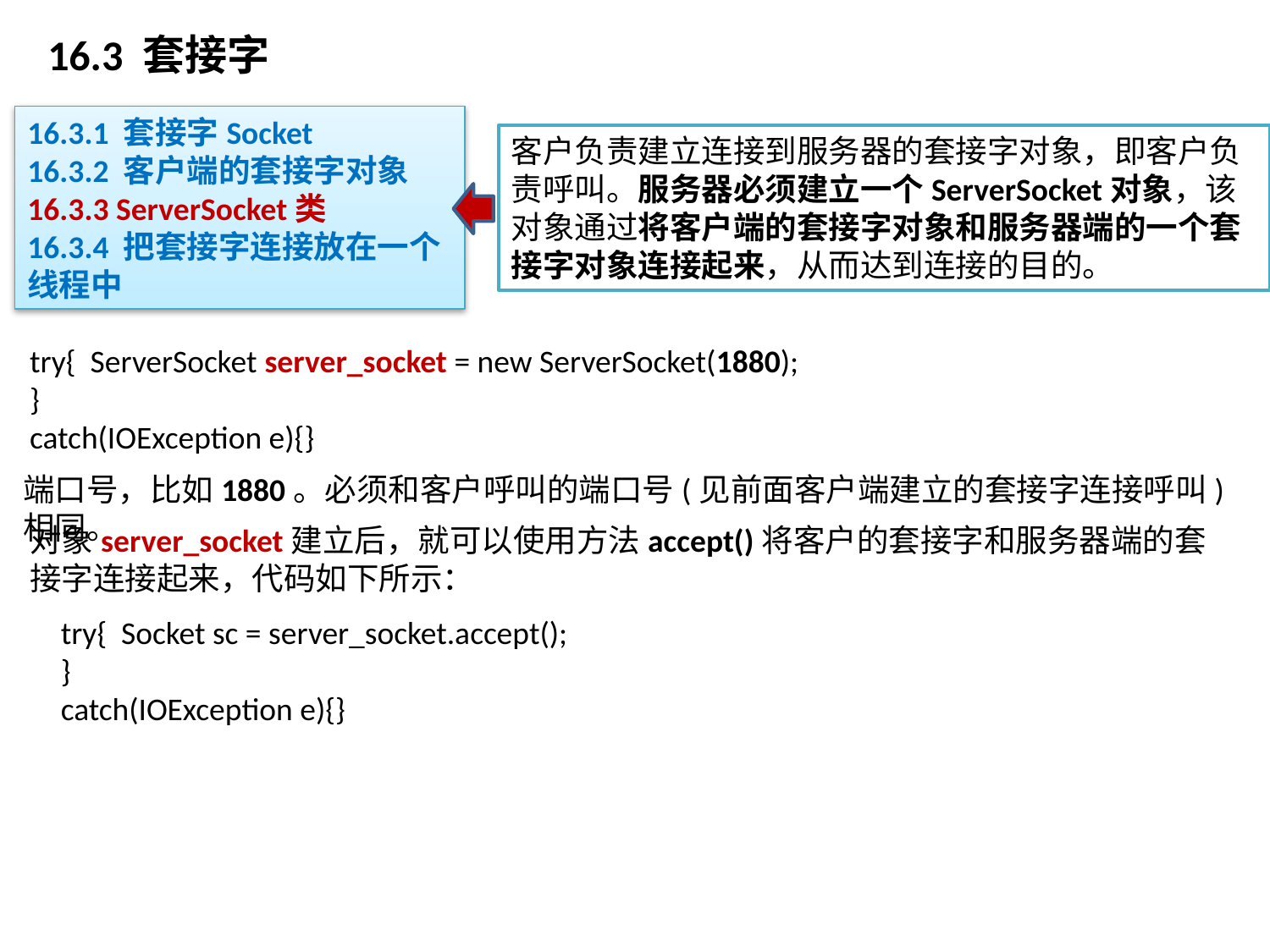

# 16.3 套接字
16.3.1 套接字Socket
16.3.2 客户端的套接字对象
16.3.3 ServerSocket类
16.3.4 把套接字连接放在一个线程中
客户负责建立连接到服务器的套接字对象，即客户负责呼叫。服务器必须建立一个ServerSocket对象，该对象通过将客户端的套接字对象和服务器端的一个套接字对象连接起来，从而达到连接的目的。

try{  ServerSocket server_socket = new ServerSocket(1880);
}
catch(IOException e){}
端口号，比如1880。必须和客户呼叫的端口号(见前面客户端建立的套接字连接呼叫)相同。
对象server_socket建立后，就可以使用方法accept()将客户的套接字和服务器端的套接字连接起来，代码如下所示：
try{  Socket sc = server_socket.accept();
}
catch(IOException e){}